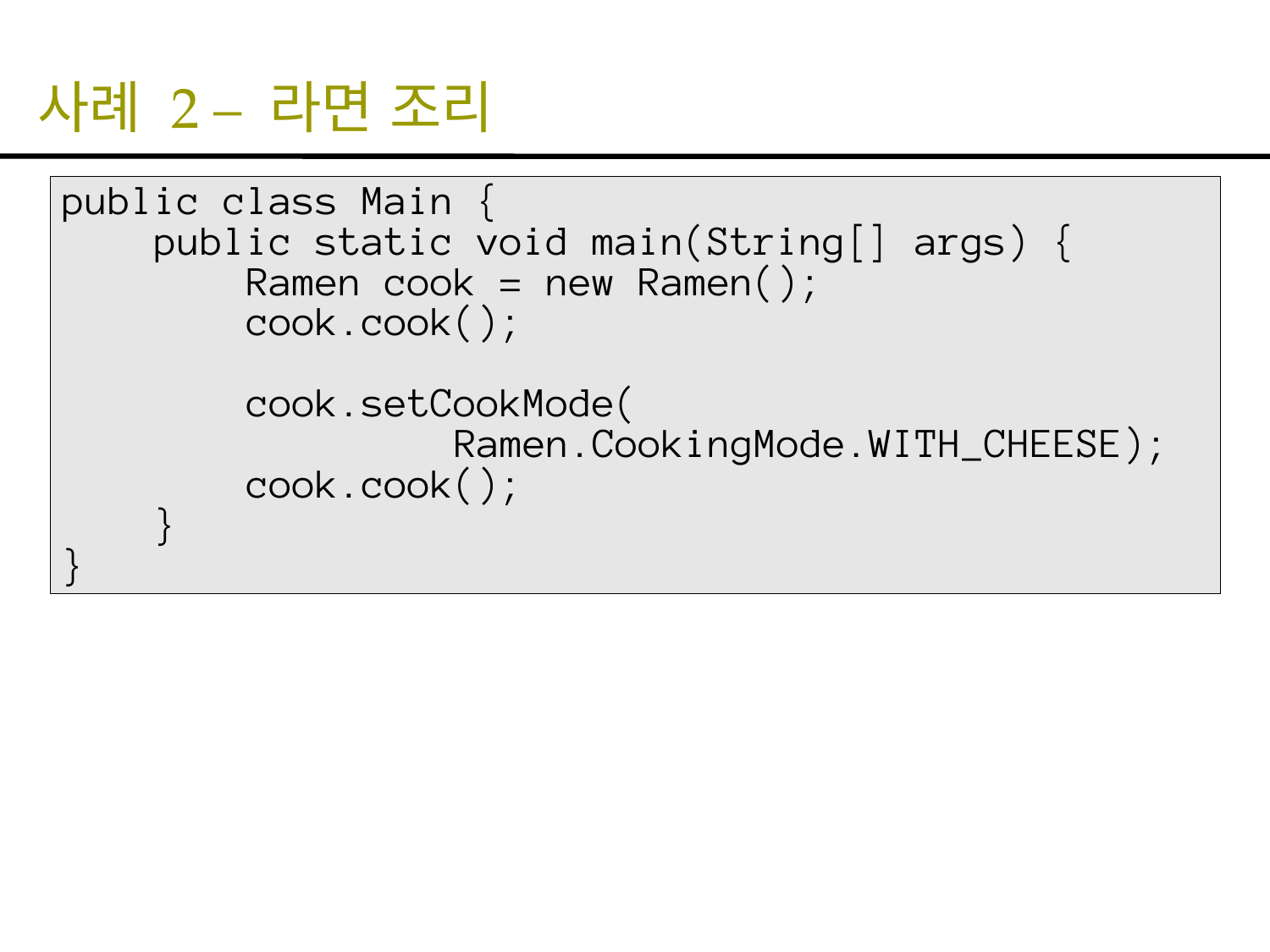

# 사례 2 – 라면 조리

public class Main {
    public static void main(String[] args) {
        Ramen cook = new Ramen();
        cook.cook();

        cook.setCookMode(
                 Ramen.CookingMode.WITH_CHEESE);
        cook.cook();
    }
}